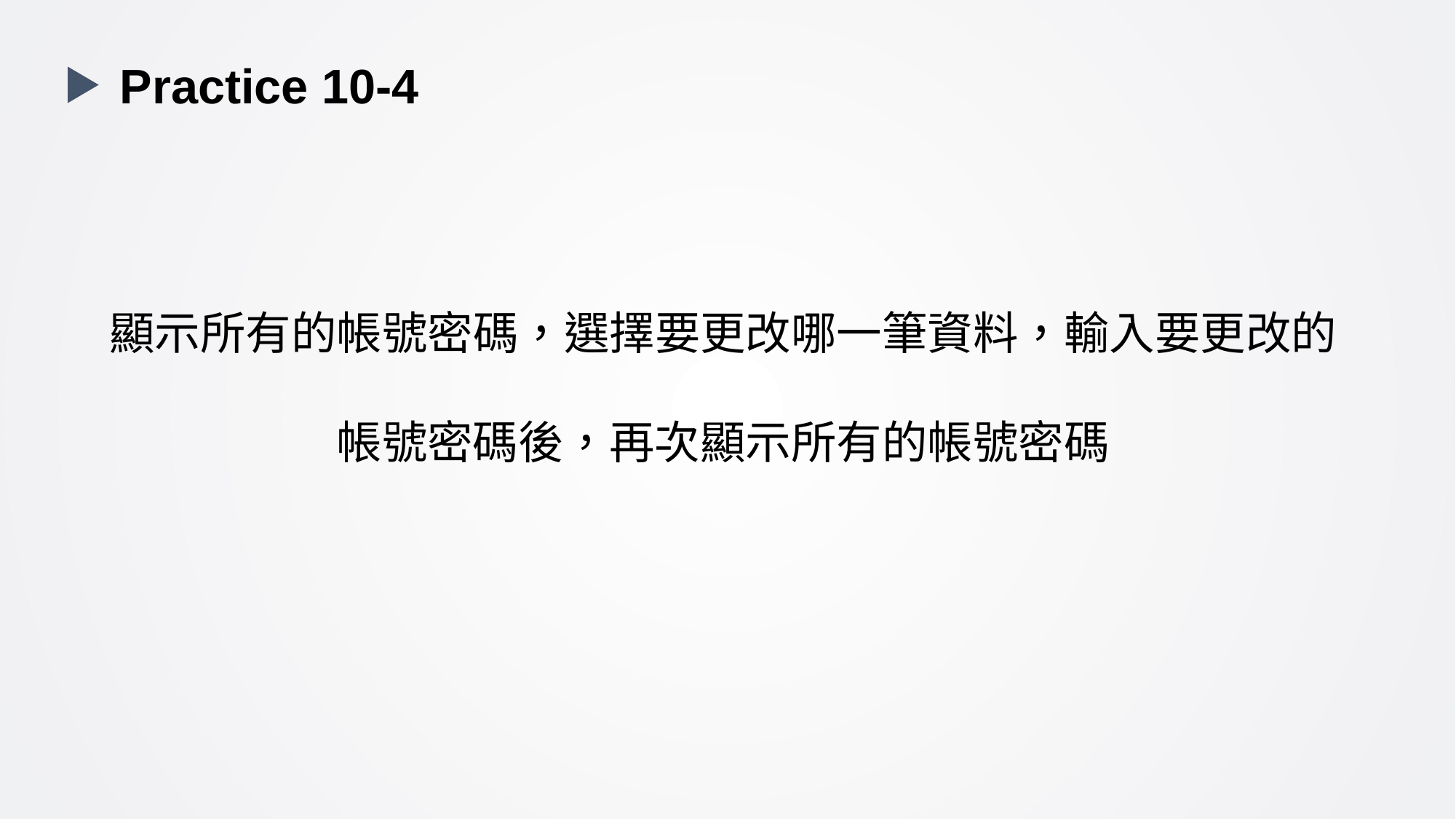

Practice 10-4

顯示所有的帳號密碼，選擇要更改哪一筆資料，輸入要更改的

帳號密碼後，再次顯示所有的帳號密碼